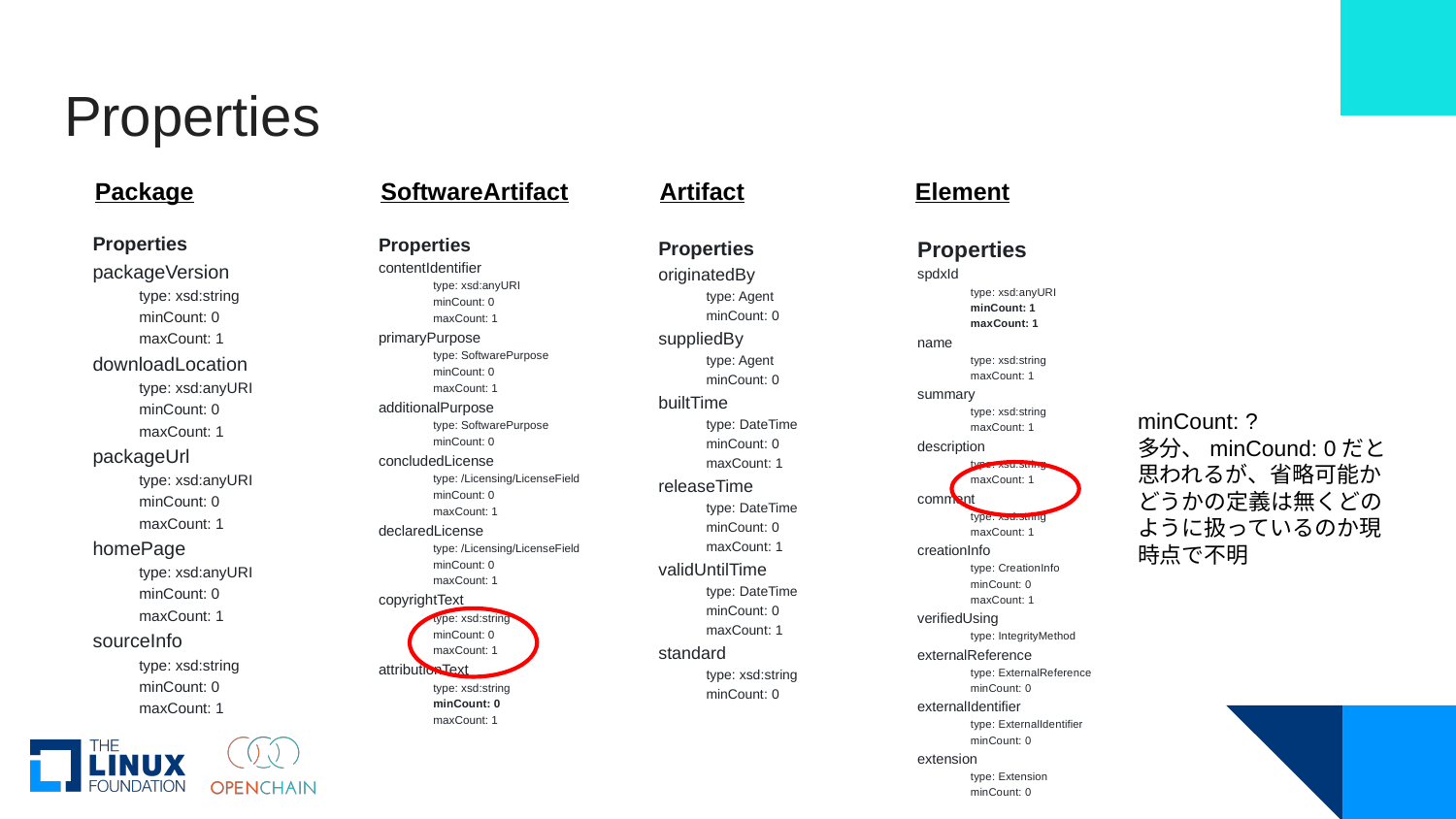

# Properties
SoftwareArtifact
Package
Element
Artifact
Properties
packageVersion
type: xsd:string
minCount: 0
maxCount: 1
downloadLocation
type: xsd:anyURI
minCount: 0
maxCount: 1
packageUrl
type: xsd:anyURI
minCount: 0
maxCount: 1
homePage
type: xsd:anyURI
minCount: 0
maxCount: 1
sourceInfo
type: xsd:string
minCount: 0
maxCount: 1
Properties
contentIdentifier
type: xsd:anyURI
minCount: 0
maxCount: 1
primaryPurpose
type: SoftwarePurpose
minCount: 0
maxCount: 1
additionalPurpose
type: SoftwarePurpose
minCount: 0
concludedLicense
type: /Licensing/LicenseField
minCount: 0
maxCount: 1
declaredLicense
type: /Licensing/LicenseField
minCount: 0
maxCount: 1
copyrightText
type: xsd:string
minCount: 0
maxCount: 1
attributionText
type: xsd:string
minCount: 0
maxCount: 1

Properties
spdxId
type: xsd:anyURI
minCount: 1
maxCount: 1
name
type: xsd:string
maxCount: 1
summary
type: xsd:string
maxCount: 1
description
type: xsd:string
maxCount: 1
comment
type: xsd:string
maxCount: 1
creationInfo
type: CreationInfo
minCount: 0
maxCount: 1
verifiedUsing
type: IntegrityMethod
externalReference
type: ExternalReference
minCount: 0
externalIdentifier
type: ExternalIdentifier
minCount: 0
extension
type: Extension
minCount: 0
Properties
originatedBy
type: Agent
minCount: 0
suppliedBy
type: Agent
minCount: 0
builtTime
type: DateTime
minCount: 0
maxCount: 1
releaseTime
type: DateTime
minCount: 0
maxCount: 1
validUntilTime
type: DateTime
minCount: 0
maxCount: 1
standard
type: xsd:string
minCount: 0

minCount: ?
多分、minCound: 0だと思われるが、省略可能かどうかの定義は無くどのように扱っているのか現時点で不明